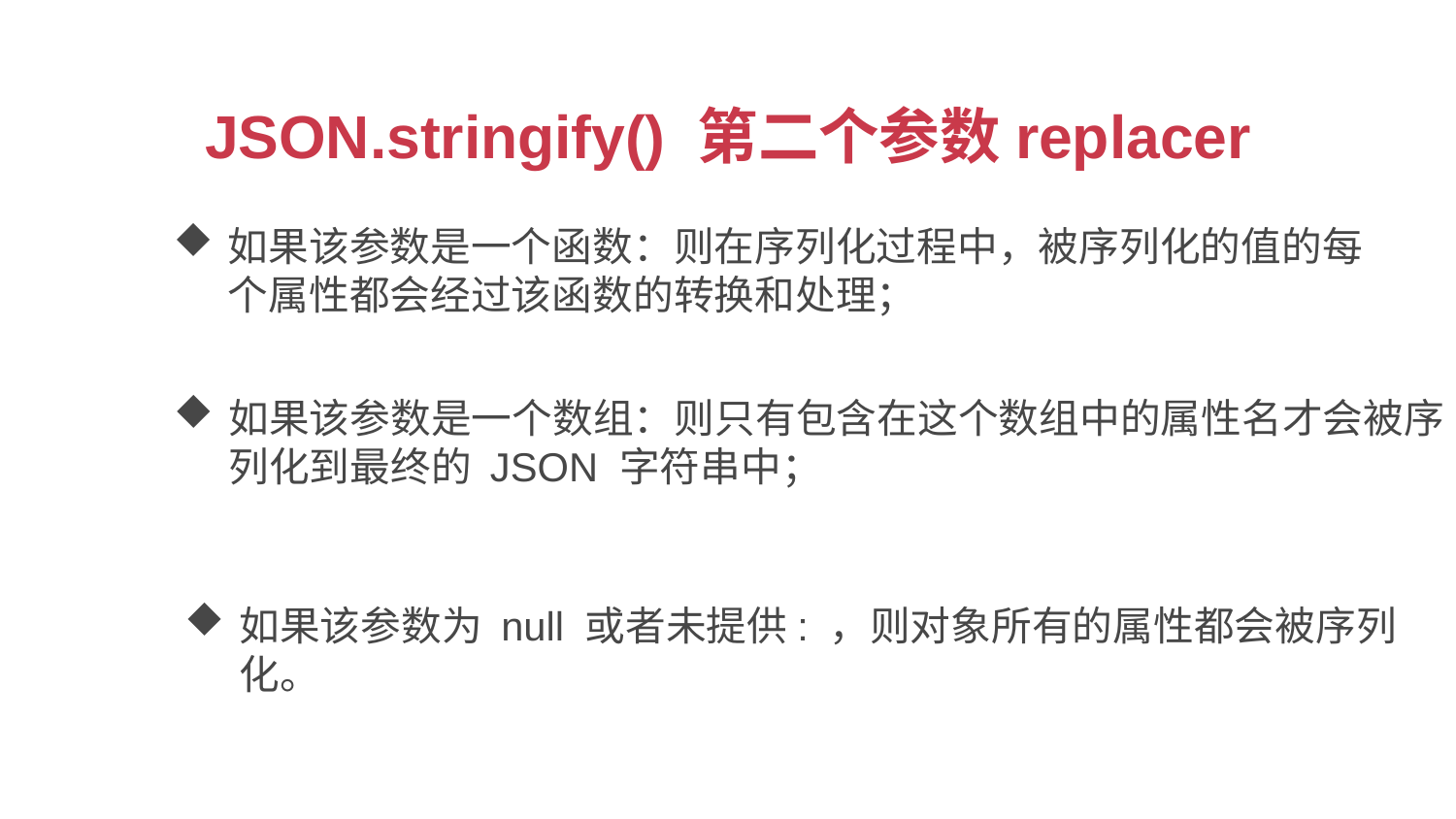

JSON.stringify() 第二个参数replacer
如果该参数是一个函数：则在序列化过程中，被序列化的值的每个属性都会经过该函数的转换和处理；
如果该参数是一个数组：则只有包含在这个数组中的属性名才会被序列化到最终的 JSON 字符串中；
如果该参数为 null 或者未提供: ，则对象所有的属性都会被序列化。